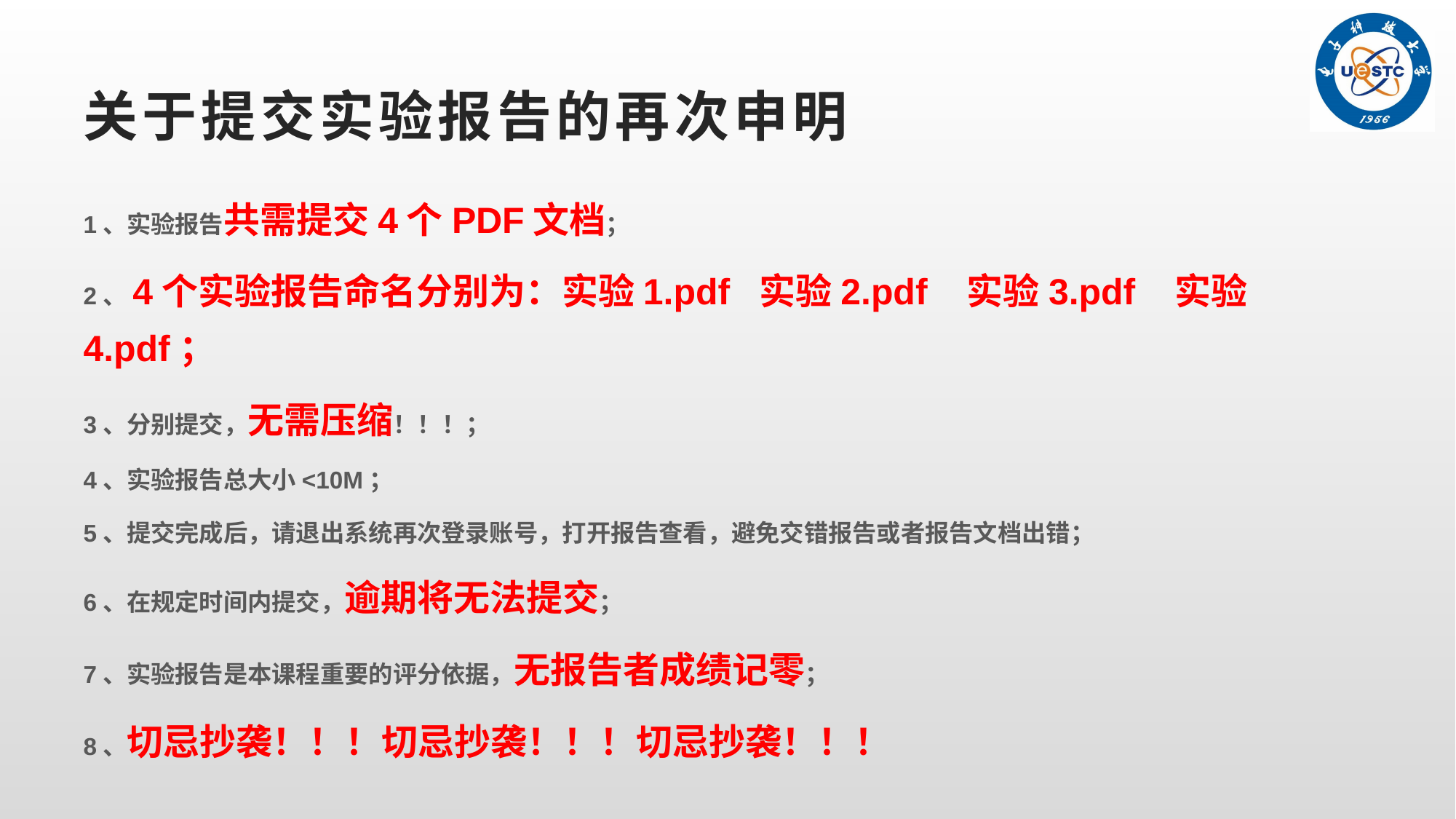

# 关于提交实验报告的再次申明
1、实验报告共需提交4个PDF文档；
2、4个实验报告命名分别为：实验1.pdf  实验2.pdf   实验3.pdf   实验4.pdf；
3、分别提交，无需压缩！！！；
4、实验报告总大小<10M；
5、提交完成后，请退出系统再次登录账号，打开报告查看，避免交错报告或者报告文档出错；
6、在规定时间内提交，逾期将无法提交；
7、实验报告是本课程重要的评分依据，无报告者成绩记零；
8、切忌抄袭！！！切忌抄袭！！！切忌抄袭！！！